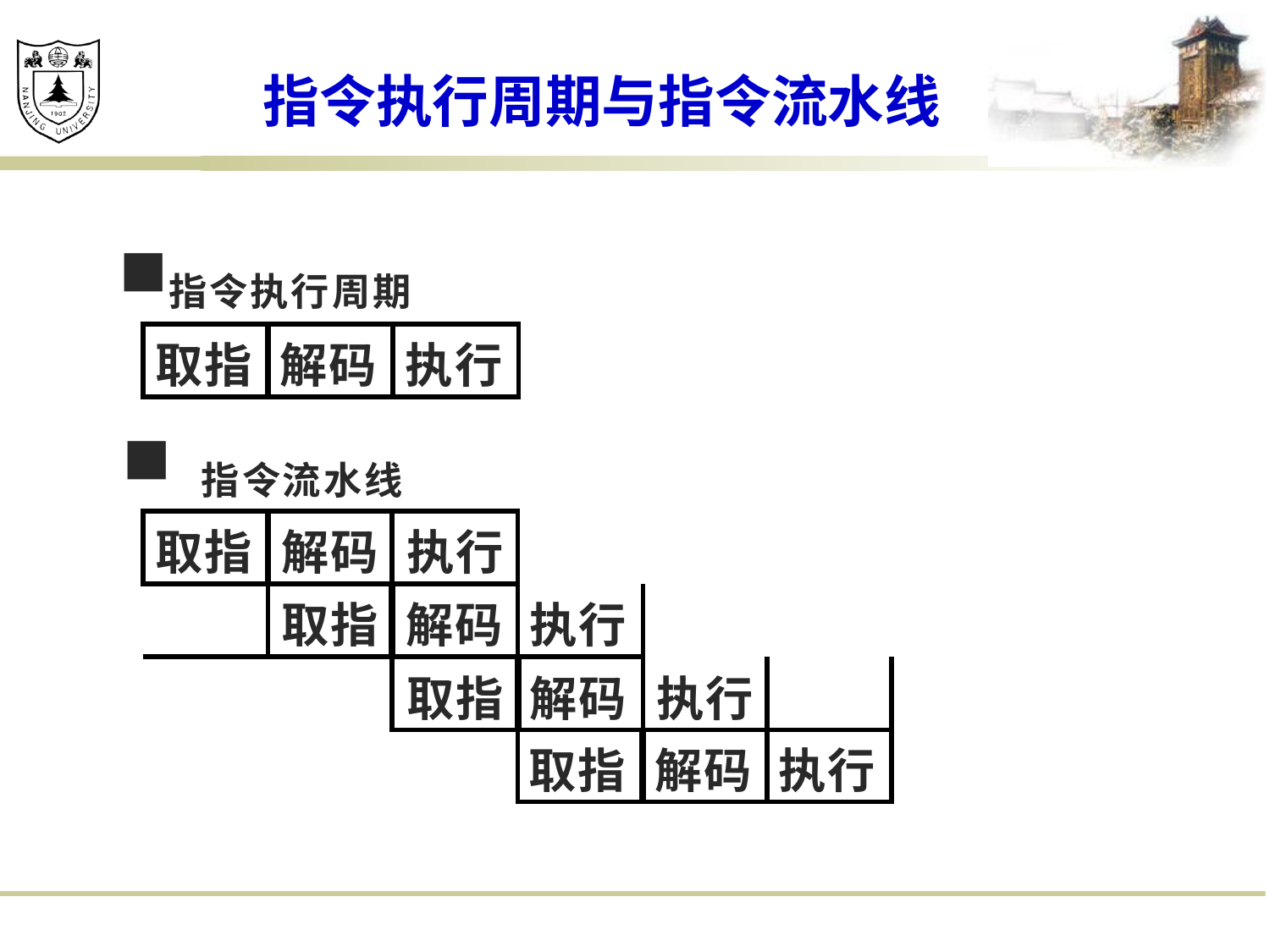

# 指令执行周期与指令流水线
指令执行周期
| 取指 | 解码 | 执行 |
| --- | --- | --- |
指令流水线
| 取指 | 解码 | 执行 |  |  |  |
| --- | --- | --- | --- | --- | --- |
|  | 取指 | 解码 | 执行 |  |  |
|  |  | 取指 | 解码 | 执行 |  |
|  |  |  | 取指 | 解码 | 执行 |